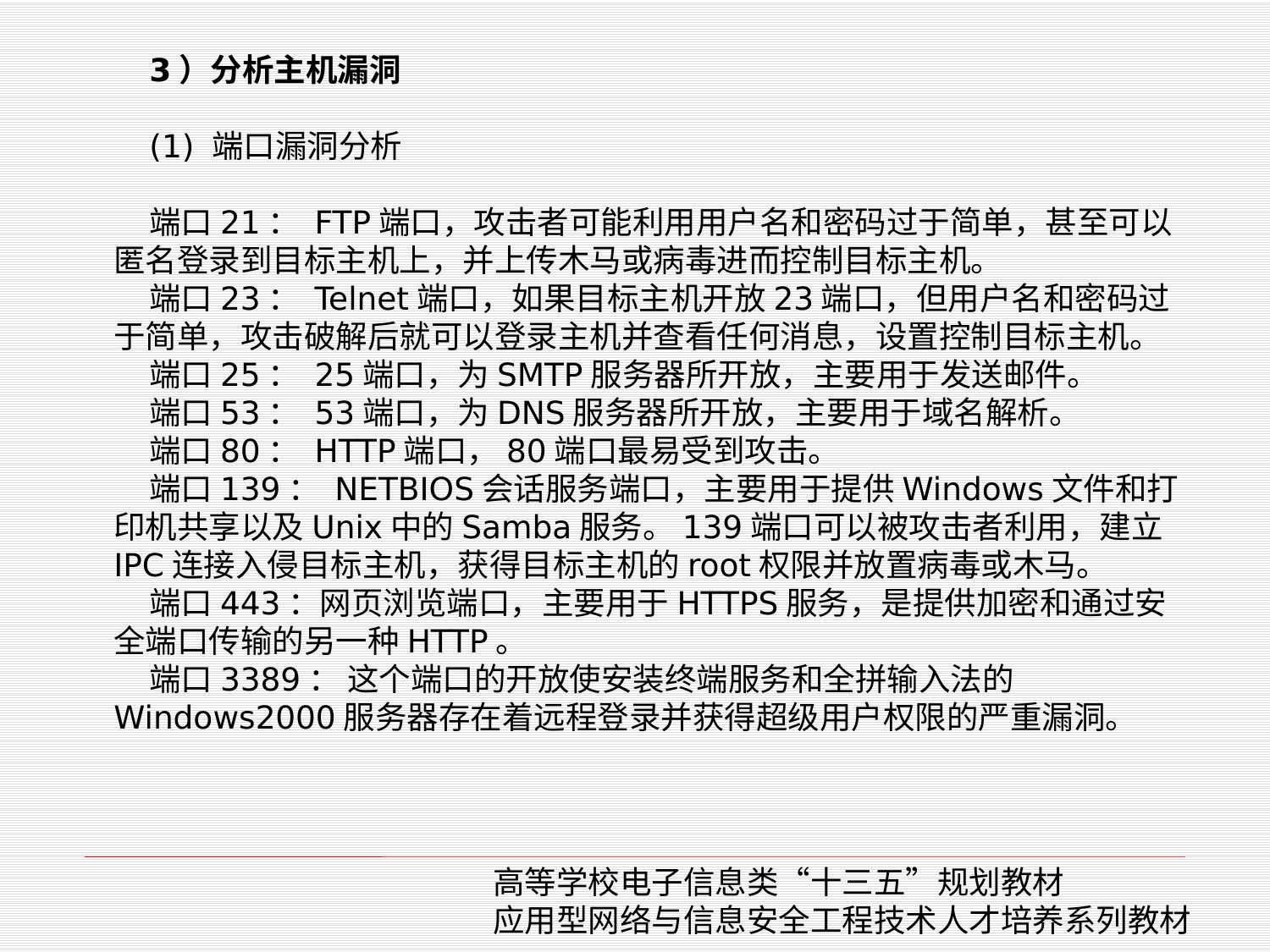

3）分析主机漏洞
(1) 端口漏洞分析   端口21： FTP端口，攻击者可能利用用户名和密码过于简单，甚至可以匿名登录到目标主机上，并上传木马或病毒进而控制目标主机。端口23： Telnet端口，如果目标主机开放23端口，但用户名和密码过于简单，攻击破解后就可以登录主机并查看任何消息，设置控制目标主机。端口25： 25端口，为SMTP服务器所开放，主要用于发送邮件。端口53： 53端口，为DNS服务器所开放，主要用于域名解析。端口80： HTTP端口，80端口最易受到攻击。端口139： NETBIOS会话服务端口，主要用于提供Windows文件和打印机共享以及Unix中的Samba服务。139端口可以被攻击者利用，建立IPC连接入侵目标主机，获得目标主机的root权限并放置病毒或木马。端口443：网页浏览端口，主要用于HTTPS服务，是提供加密和通过安全端口传输的另一种HTTP。端口3389： 这个端口的开放使安装终端服务和全拼输入法的Windows2000服务器存在着远程登录并获得超级用户权限的严重漏洞。

高等学校电子信息类“十三五”规划教材
应用型网络与信息安全工程技术人才培养系列教材